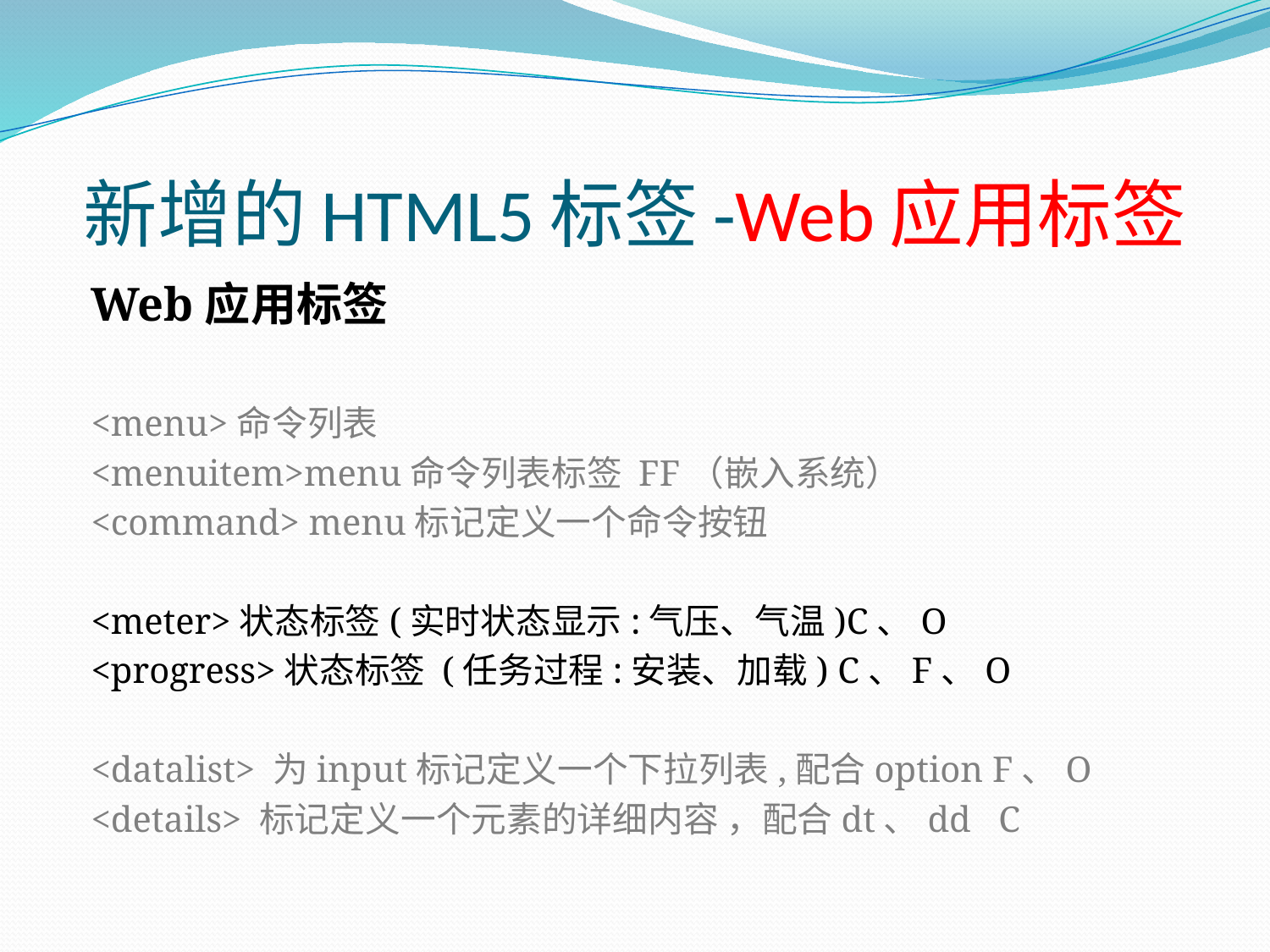

# 新增的HTML5标签-Web应用标签
Web应用标签

<menu>命令列表
<menuitem>menu命令列表标签 FF（嵌入系统）
<command> menu标记定义一个命令按钮

<meter>状态标签(实时状态显示:气压、气温)C、O
<progress>状态标签 (任务过程:安装、加载) C、F、O

<datalist> 为input标记定义一个下拉列表,配合option F、O
<details> 标记定义一个元素的详细内容 ，配合dt、dd   C